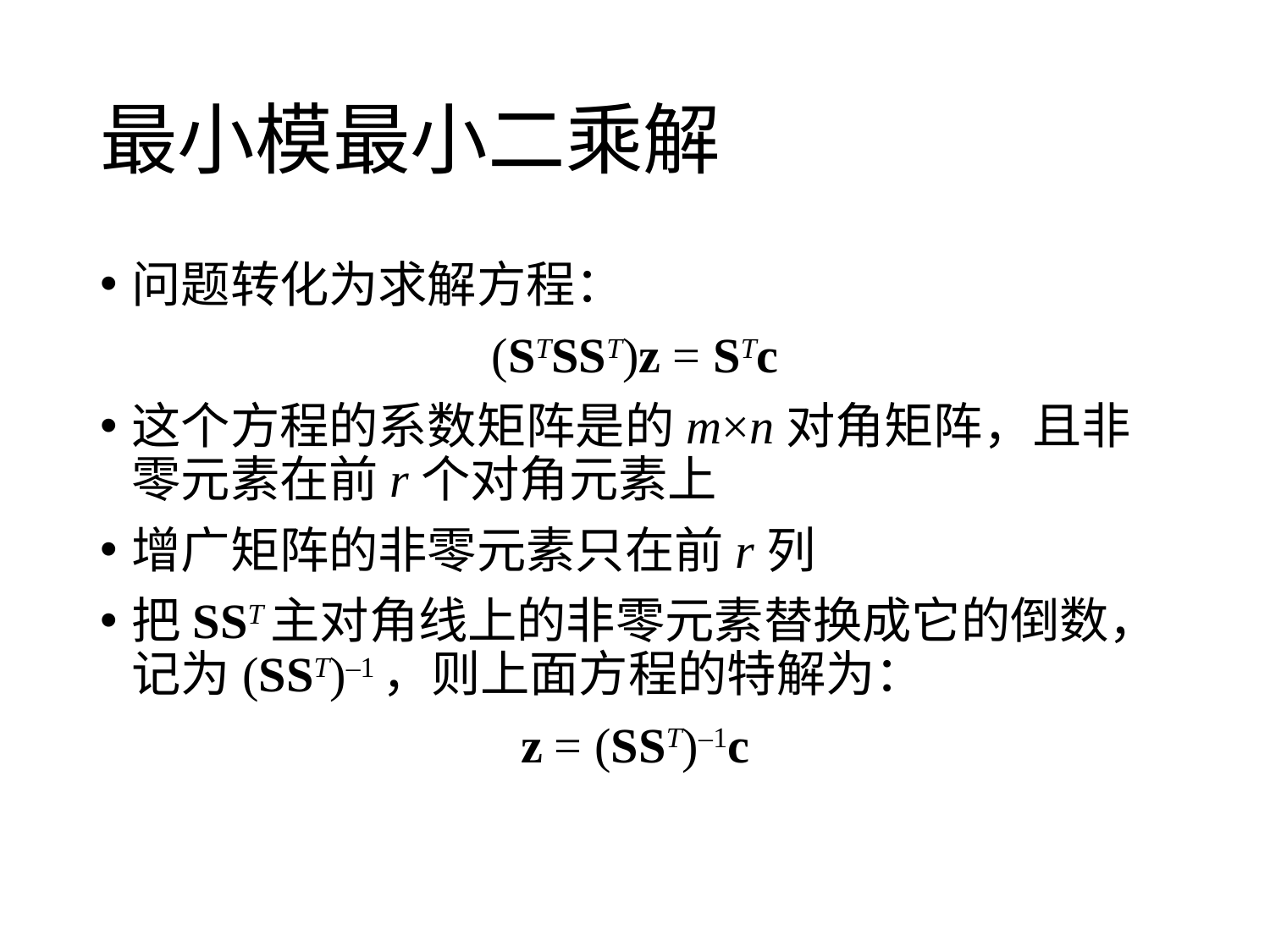

# 最小模最小二乘解
问题转化为求解方程：
(STSST)z = STc
这个方程的系数矩阵是的m×n对角矩阵，且非零元素在前r个对角元素上
增广矩阵的非零元素只在前r列
把SST主对角线上的非零元素替换成它的倒数，记为(SST)–1，则上面方程的特解为：
z = (SST)–1c